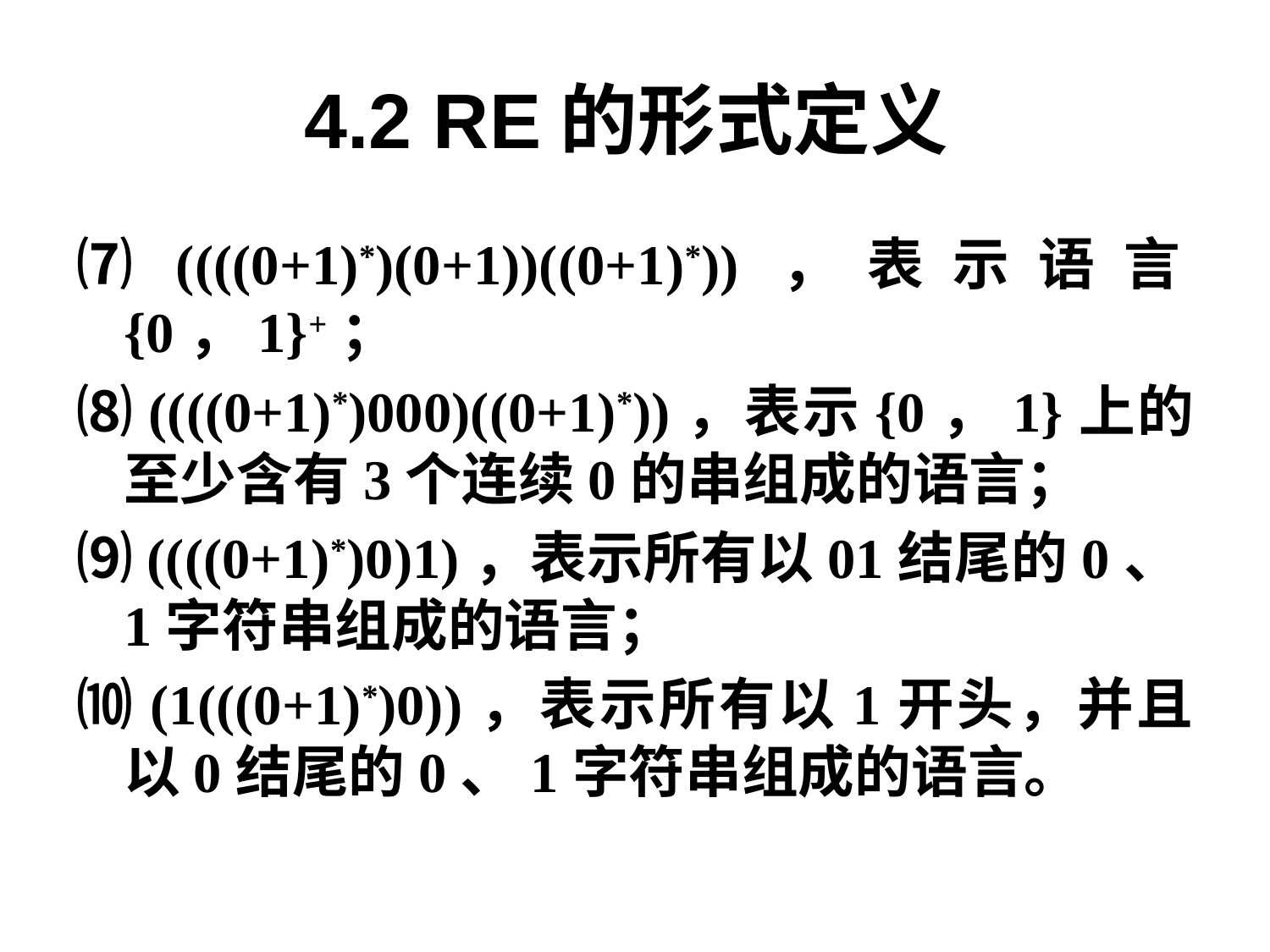

# 4.2 RE的形式定义
⑺ ((((0+1)*)(0+1))((0+1)*))，表示语言{0，1}+；
⑻ ((((0+1)*)000)((0+1)*))，表示{0，1}上的至少含有3个连续0的串组成的语言；
⑼ ((((0+1)*)0)1)，表示所有以01结尾的0、1字符串组成的语言；
⑽ (1(((0+1)*)0))，表示所有以1开头，并且以0结尾的0、1字符串组成的语言。

12